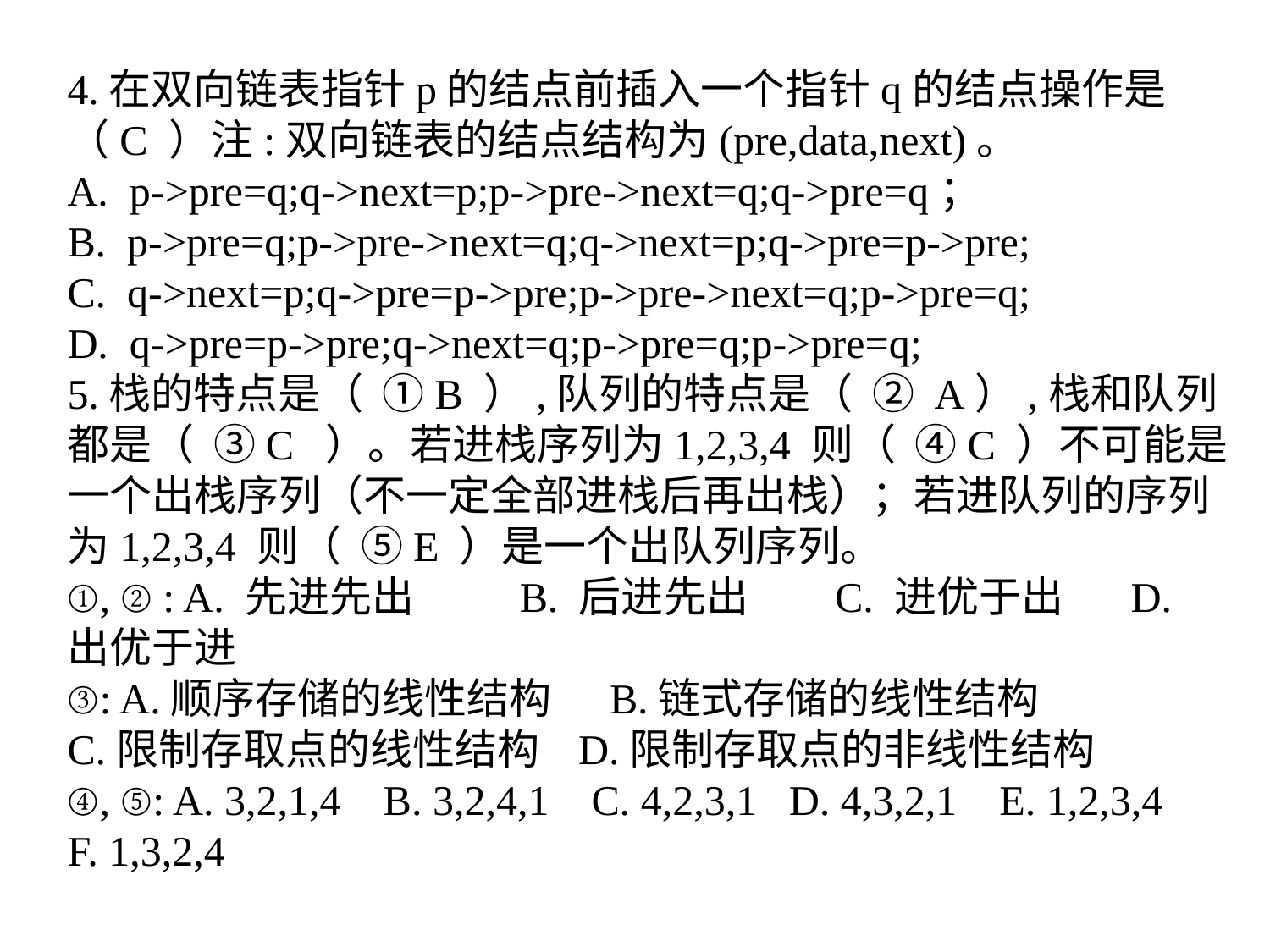

4.在双向链表指针p的结点前插入一个指针q的结点操作是（C ）注:双向链表的结点结构为(pre,data,next)。
A.  p->pre=q;q->next=p;p->pre->next=q;q->pre=q；
B.  p->pre=q;p->pre->next=q;q->next=p;q->pre=p->pre;
C.  q->next=p;q->pre=p->pre;p->pre->next=q;p->pre=q;
D.  q->pre=p->pre;q->next=q;p->pre=q;p->pre=q;
5.栈的特点是（  ①B ）,队列的特点是（  ② A）,栈和队列都是（  ③C  ）。若进栈序列为1,2,3,4 则（  ④C ）不可能是一个出栈序列（不一定全部进栈后再出栈）；若进队列的序列为1,2,3,4 则（  ⑤E ）是一个出队列序列。
①, ②: A. 先进先出          B. 后进先出        C. 进优于出      D. 出优于进
③: A.顺序存储的线性结构     B.链式存储的线性结构
C.限制存取点的线性结构   D.限制存取点的非线性结构
④, ⑤: A. 3,2,1,4    B. 3,2,4,1    C. 4,2,3,1   D. 4,3,2,1    E. 1,2,3,4    F. 1,3,2,4